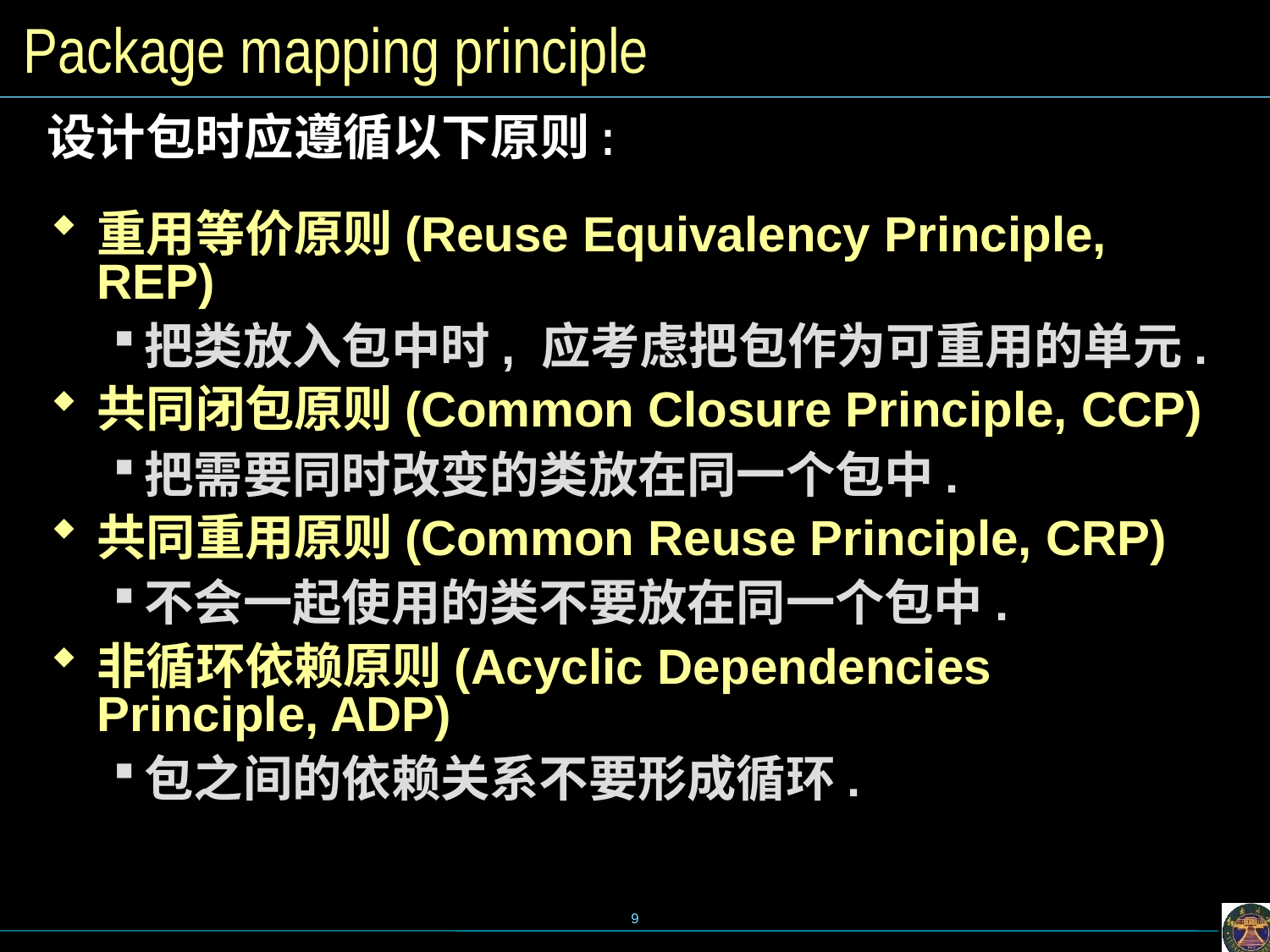

# Package mapping principle
设计包时应遵循以下原则:
重用等价原则(Reuse Equivalency Principle, REP)
把类放入包中时, 应考虑把包作为可重用的单元.
共同闭包原则(Common Closure Principle, CCP)
把需要同时改变的类放在同一个包中.
共同重用原则(Common Reuse Principle, CRP)
不会一起使用的类不要放在同一个包中.
非循环依赖原则(Acyclic Dependencies Principle, ADP)
包之间的依赖关系不要形成循环.